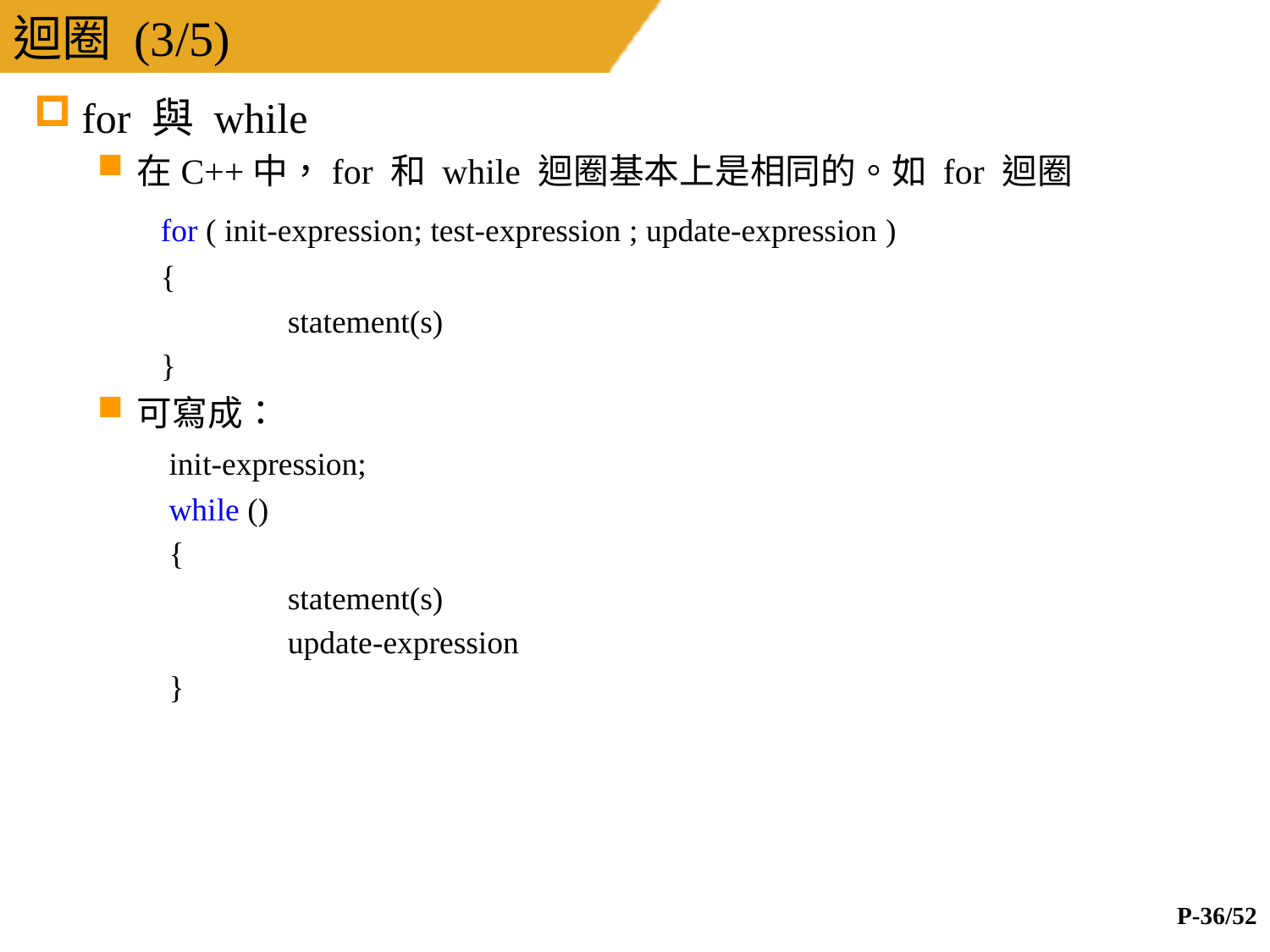

# 迴圈 (3/5)
for 與 while
在C++中，for 和 while 迴圈基本上是相同的。如 for 迴圈
	for ( init-expression; test-expression ; update-expression )
	{
		statement(s)
	}
可寫成：
	 init-expression;
	 while ()
	 {
		statement(s)
		update-expression
	 }

P-36/52